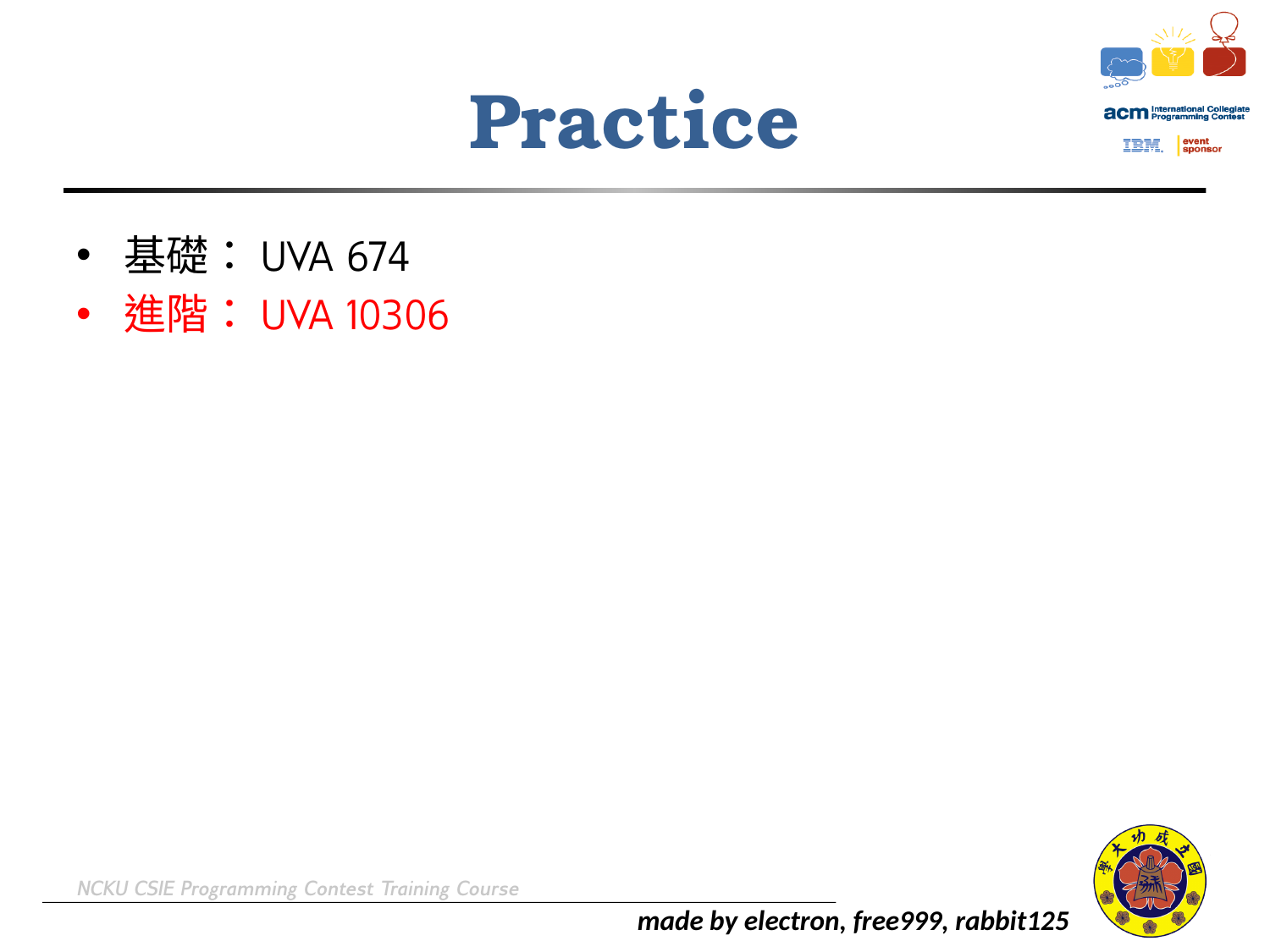

# Practice
基礎：UVA 674
進階：UVA 10306

NCKU CSIE Programming Contest Training Course